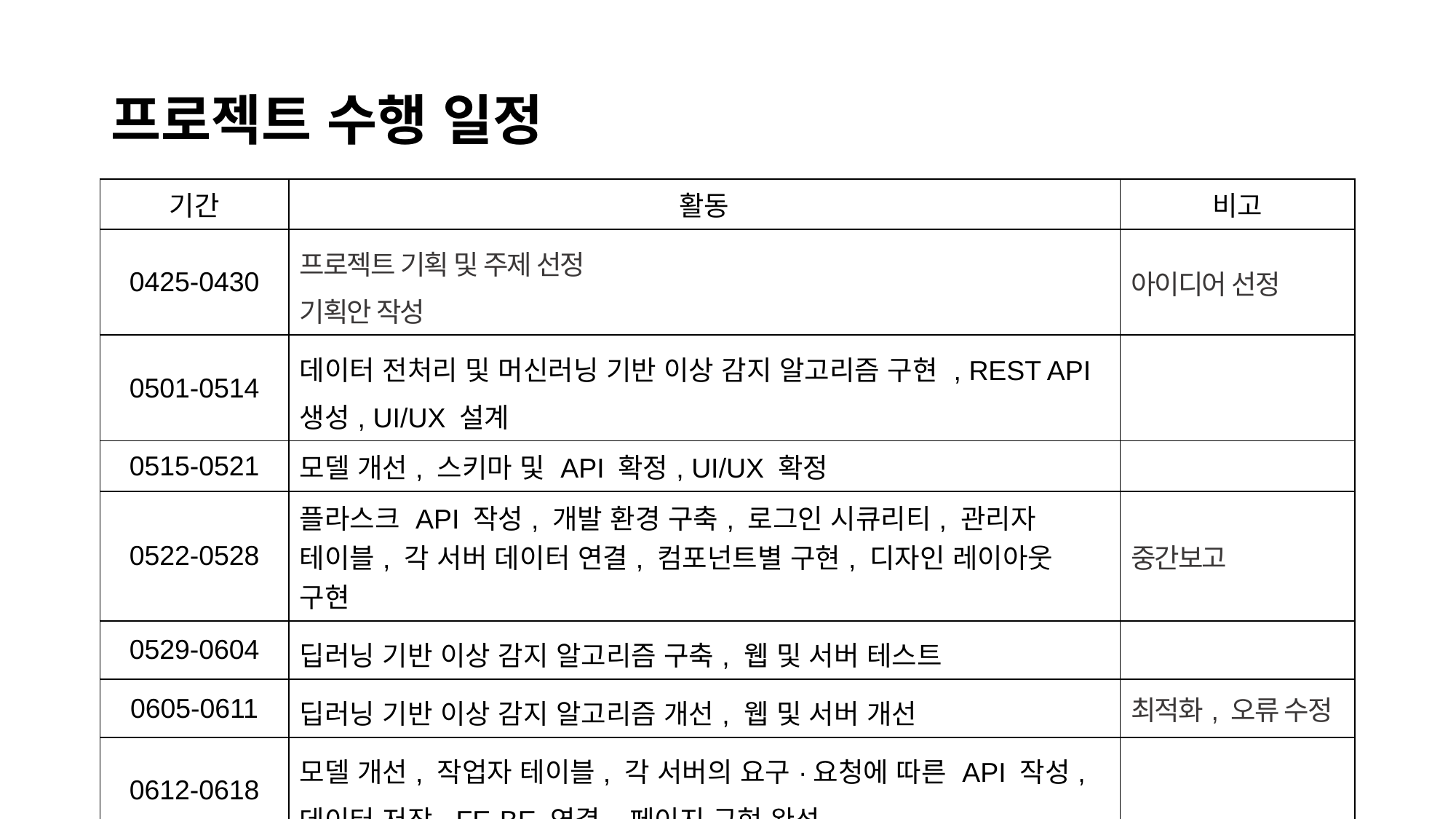

# 프로젝트 수행 일정
| 기간 | 활동 | 비고 |
| --- | --- | --- |
| 0425-0430 | 프로젝트 기획 및 주제 선정 기획안 작성 | 아이디어 선정 |
| 0501-0514 | 데이터 전처리 및 머신러닝 기반 이상 감지 알고리즘 구현 , REST API 생성, UI/UX 설계 |  |
| 0515-0521 | 모델 개선, 스키마 및 API 확정, UI/UX 확정 |  |
| 0522-0528 | 플라스크 API 작성, 개발 환경 구축, 로그인 시큐리티, 관리자 테이블, 각 서버 데이터 연결, 컴포넌트별 구현, 디자인 레이아웃 구현 | 중간보고 |
| 0529-0604 | 딥러닝 기반 이상 감지 알고리즘 구축, 웹 및 서버 테스트 |  |
| 0605-0611 | 딥러닝 기반 이상 감지 알고리즘 개선, 웹 및 서버 개선 | 최적화, 오류 수정 |
| 0612-0618 | 모델 개선, 작업자 테이블, 각 서버의 요구·요청에 따른 API 작성, 데이터 저장, FE-BE 연결, 페이지 구현 완성 |  |
| 0619-0630 | 테스트, 보완 및 발표 |  |